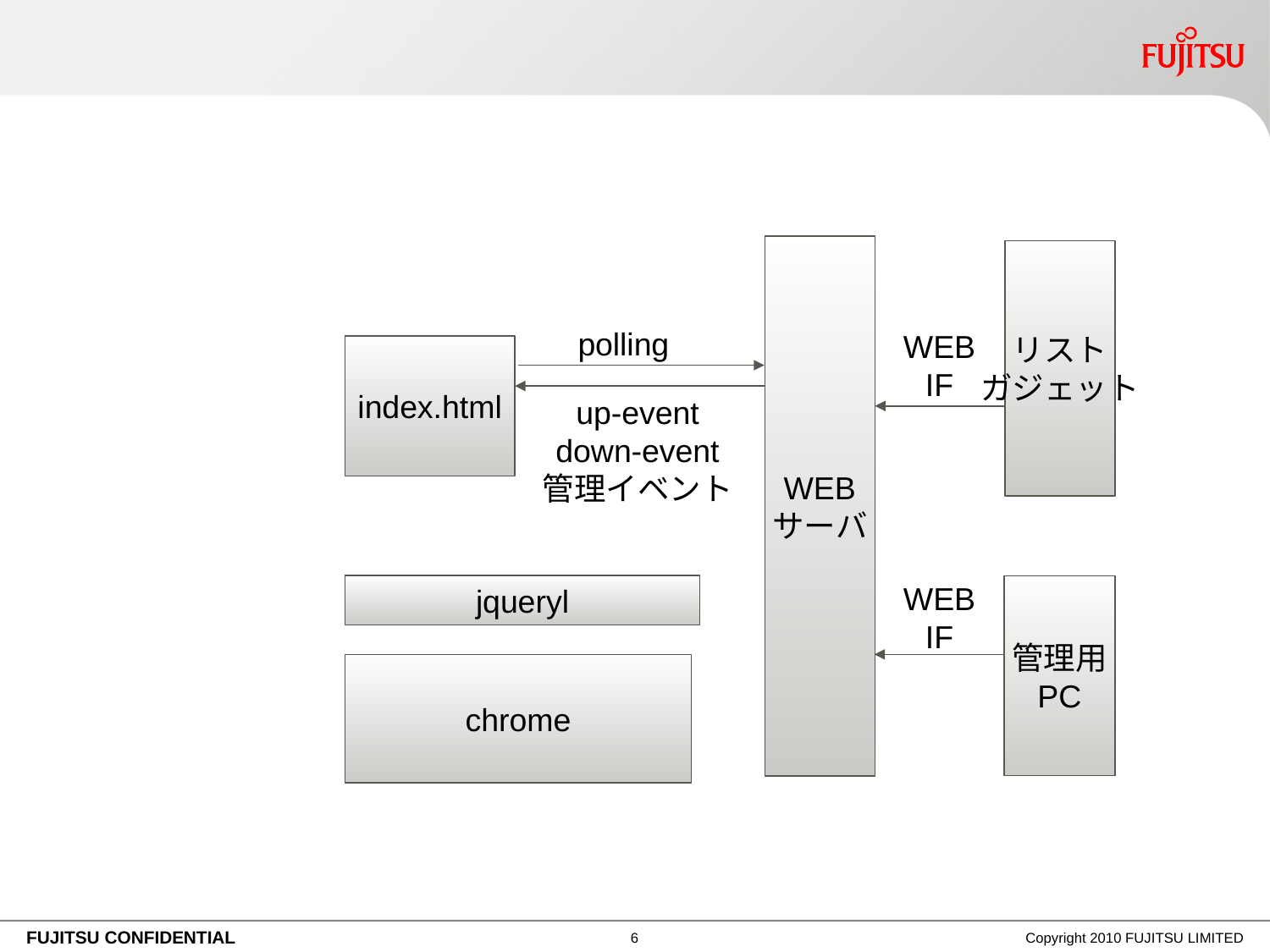

#

WEB
サーバ
リスト
ガジェット
polling
WEB
IF
index.html
up-event
down-event
管理イベント
WEB
IF
jqueryl
管理用
PC
chrome
6
Copyright 2010 FUJITSU LIMITED